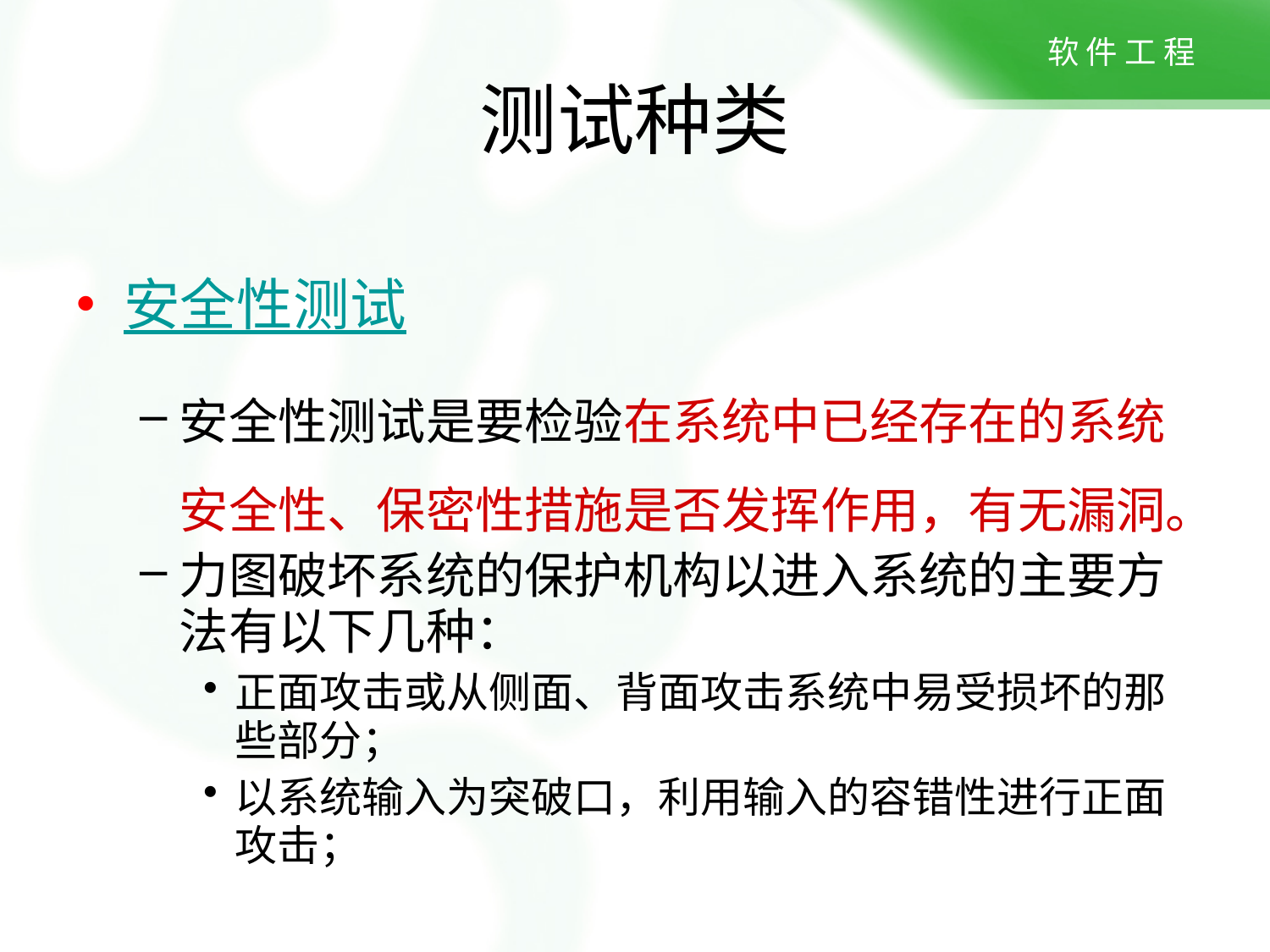

# 测试种类
安全性测试
安全性测试是要检验在系统中已经存在的系统安全性、保密性措施是否发挥作用，有无漏洞。
力图破坏系统的保护机构以进入系统的主要方法有以下几种：
正面攻击或从侧面、背面攻击系统中易受损坏的那些部分；
以系统输入为突破口，利用输入的容错性进行正面攻击；